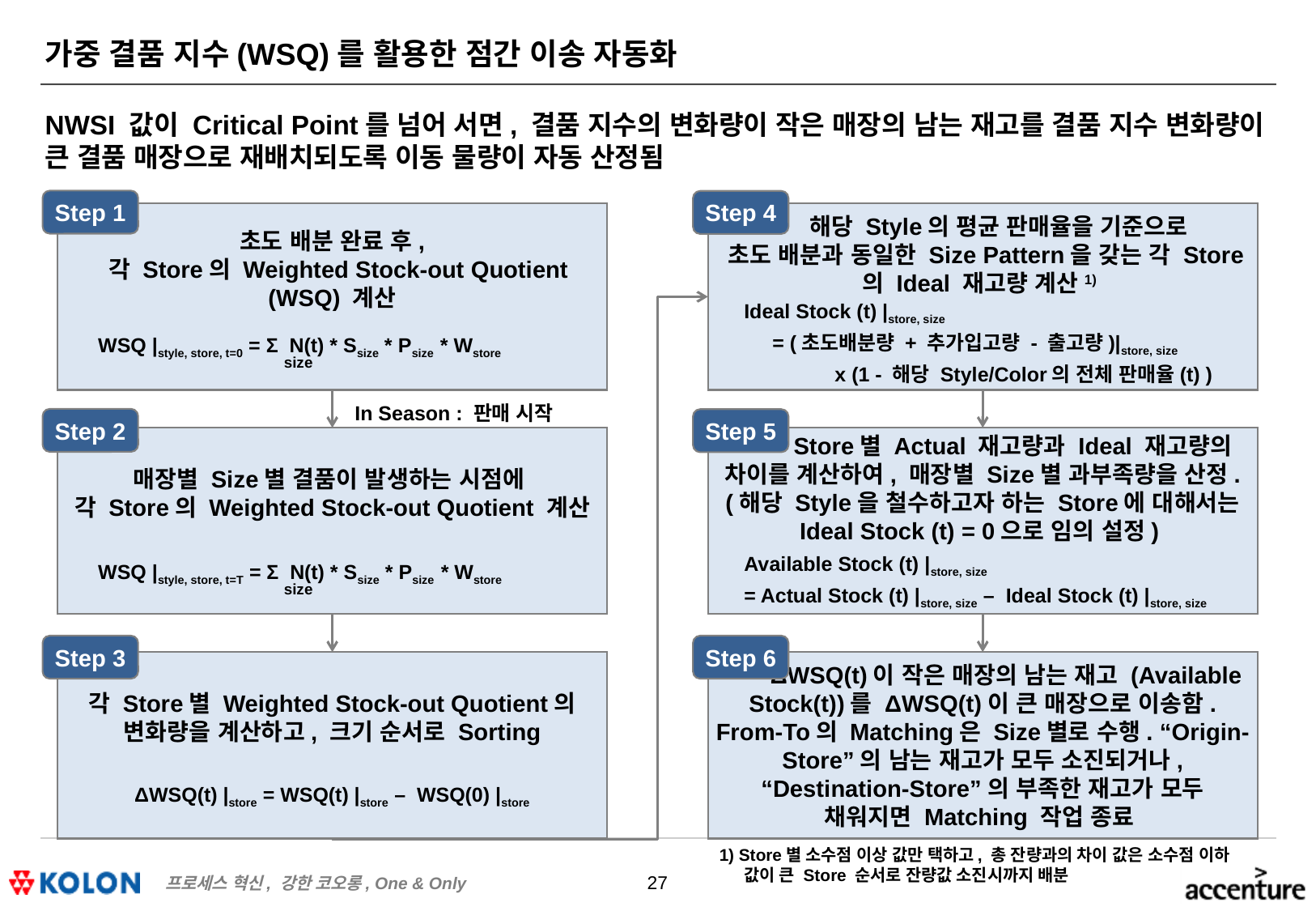

# 가중 결품 지수(WSQ)를 활용한 점간 이송 자동화
NWSI 값이 Critical Point를 넘어 서면, 결품 지수의 변화량이 작은 매장의 남는 재고를 결품 지수 변화량이 큰 결품 매장으로 재배치되도록 이동 물량이 자동 산정됨
Step 1
Step 4
초도 배분 완료 후,
 각 Store의 Weighted Stock-out Quotient (WSQ) 계산

    해당 Style의 평균 판매율을 기준으로
 초도 배분과 동일한 Size Pattern을 갖는 각 Store의 Ideal 재고량 계산1)

Ideal Stock (t) |store, size
     = (초도배분량 + 추가입고량 - 출고량)|store, size
                x (1 - 해당 Style/Color의 전체 판매율(t) )
WSQ |style, store, t=0 = Σ  N(t) * Ssize * Psize  * Wstore
size
In Season : 판매 시작
Step 2
Step 5
매장별 Size별 결품이 발생하는 시점에
각 Store의 Weighted Stock-out Quotient 계산

         Store별 Actual 재고량과 Ideal 재고량의 차이를 계산하여, 매장별 Size별 과부족량을 산정. (해당 Style을 철수하고자 하는 Store에 대해서는 Ideal Stock (t) = 0으로 임의 설정)

WSQ |style, store, t=T = Σ  N(t) * Ssize * Psize  * Wstore
size
Available Stock (t) |store, size
= Actual Stock (t) |store, size –  Ideal Stock (t) |store, size
Step 3
Step 6
각 Store별 Weighted Stock-out Quotient의 변화량을 계산하고, 크기 순서로 Sorting

       ΔWSQ(t)이 작은 매장의 남는 재고 (Available Stock(t))를 ΔWSQ(t)이 큰 매장으로 이송함. From-To의 Matching은 Size별로 수행. “Origin-Store”의 남는 재고가 모두 소진되거나, “Destination-Store”의 부족한 재고가 모두 채워지면 Matching 작업 종료
ΔWSQ(t) |store = WSQ(t) |store –  WSQ(0) |store
1) Store별 소수점 이상 값만 택하고, 총 잔량과의 차이 값은 소수점 이하 값이 큰 Store 순서로 잔량값 소진시까지 배분